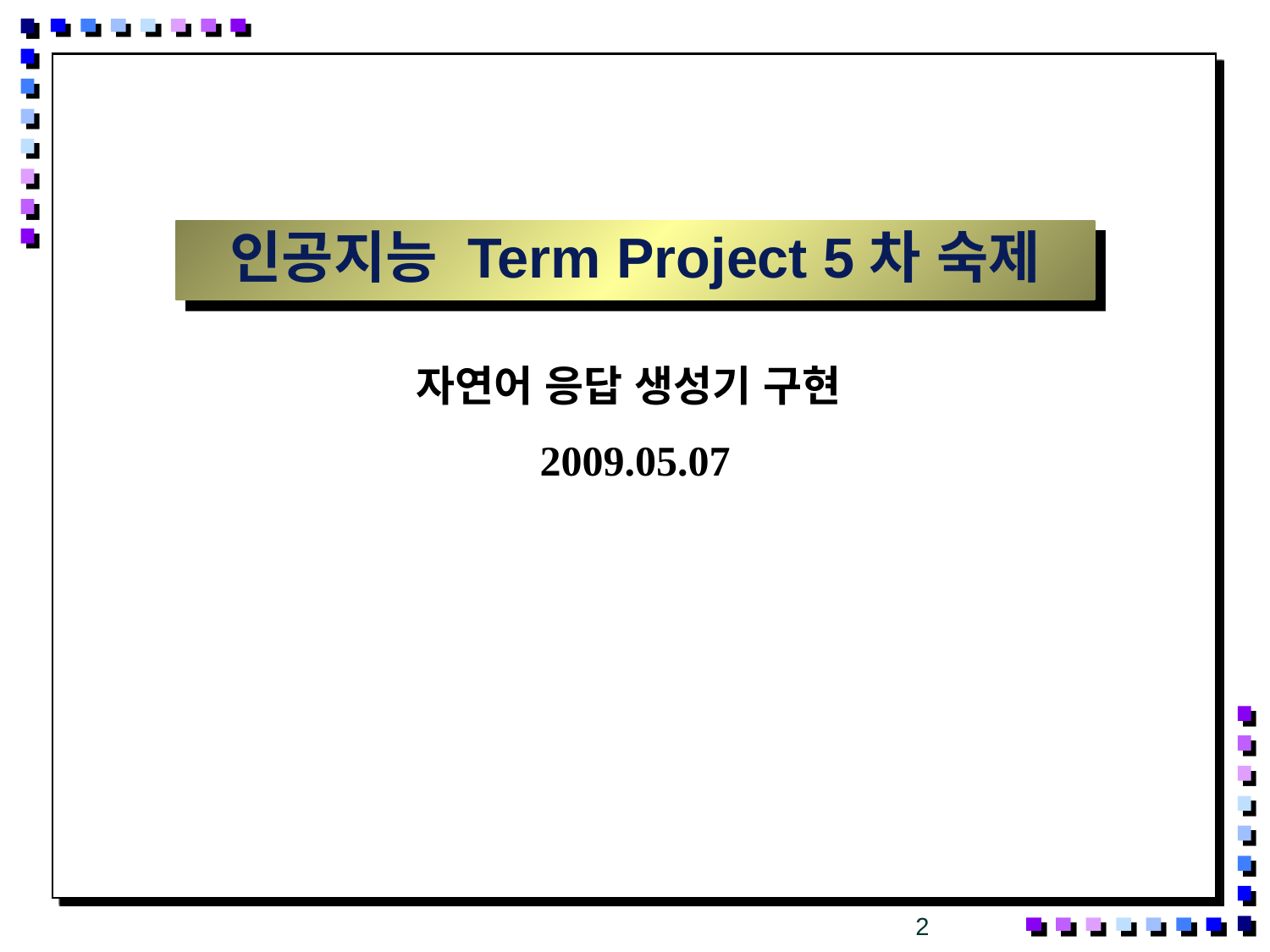

# 인공지능 Term Project 5차 숙제
자연어 응답 생성기 구현
2009.05.07
2